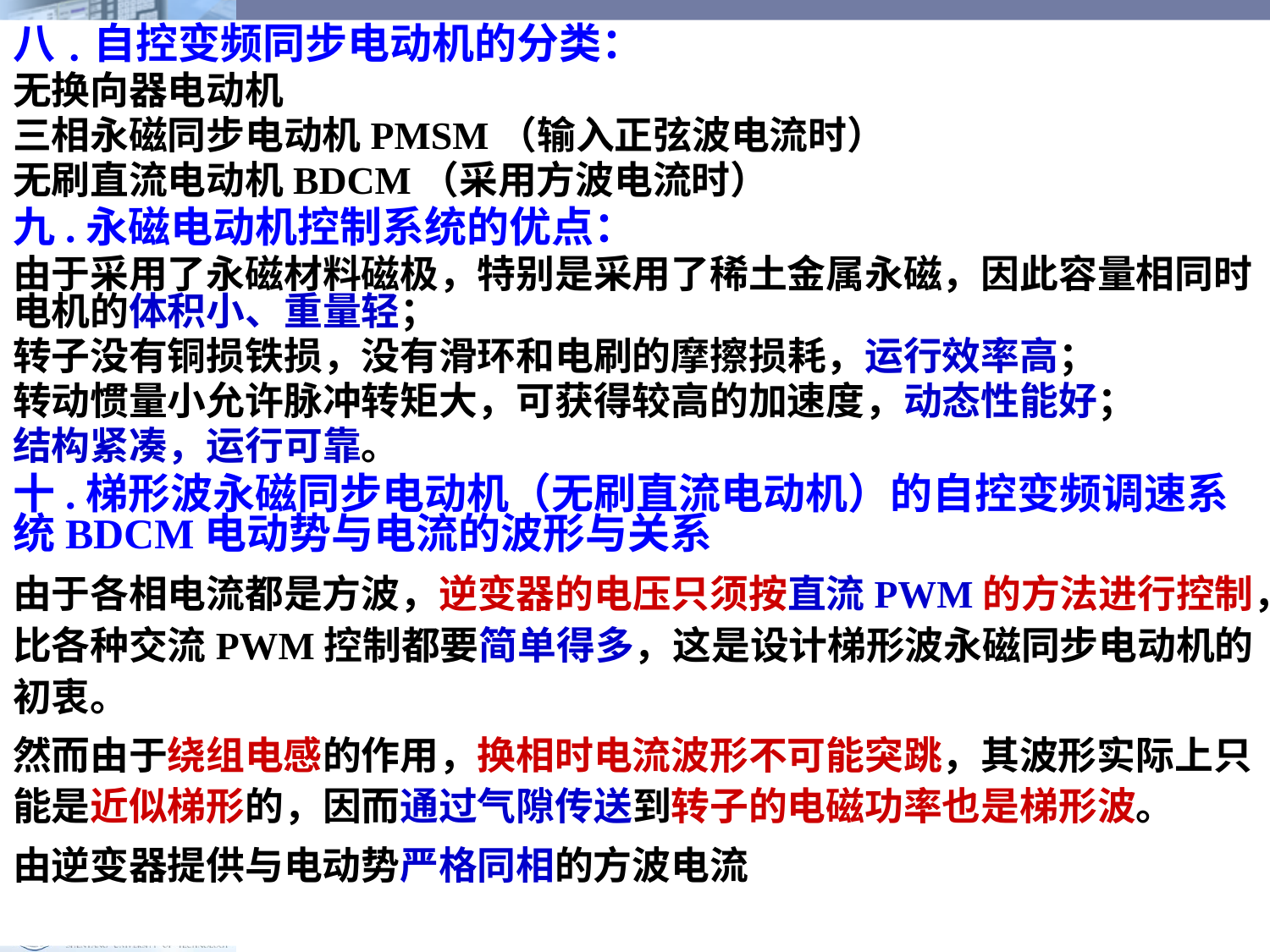

八.自控变频同步电动机的分类：
无换向器电动机
三相永磁同步电动机PMSM（输入正弦波电流时）
无刷直流电动机BDCM（采用方波电流时）
九.永磁电动机控制系统的优点：
由于采用了永磁材料磁极，特别是采用了稀土金属永磁，因此容量相同时电机的体积小、重量轻；
转子没有铜损铁损，没有滑环和电刷的摩擦损耗，运行效率高；
转动惯量小允许脉冲转矩大，可获得较高的加速度，动态性能好；
结构紧凑，运行可靠。
十.梯形波永磁同步电动机（无刷直流电动机）的自控变频调速系统BDCM电动势与电流的波形与关系
由于各相电流都是方波，逆变器的电压只须按直流PWM的方法进行控制，比各种交流PWM控制都要简单得多，这是设计梯形波永磁同步电动机的初衷。
然而由于绕组电感的作用，换相时电流波形不可能突跳，其波形实际上只能是近似梯形的，因而通过气隙传送到转子的电磁功率也是梯形波。
由逆变器提供与电动势严格同相的方波电流